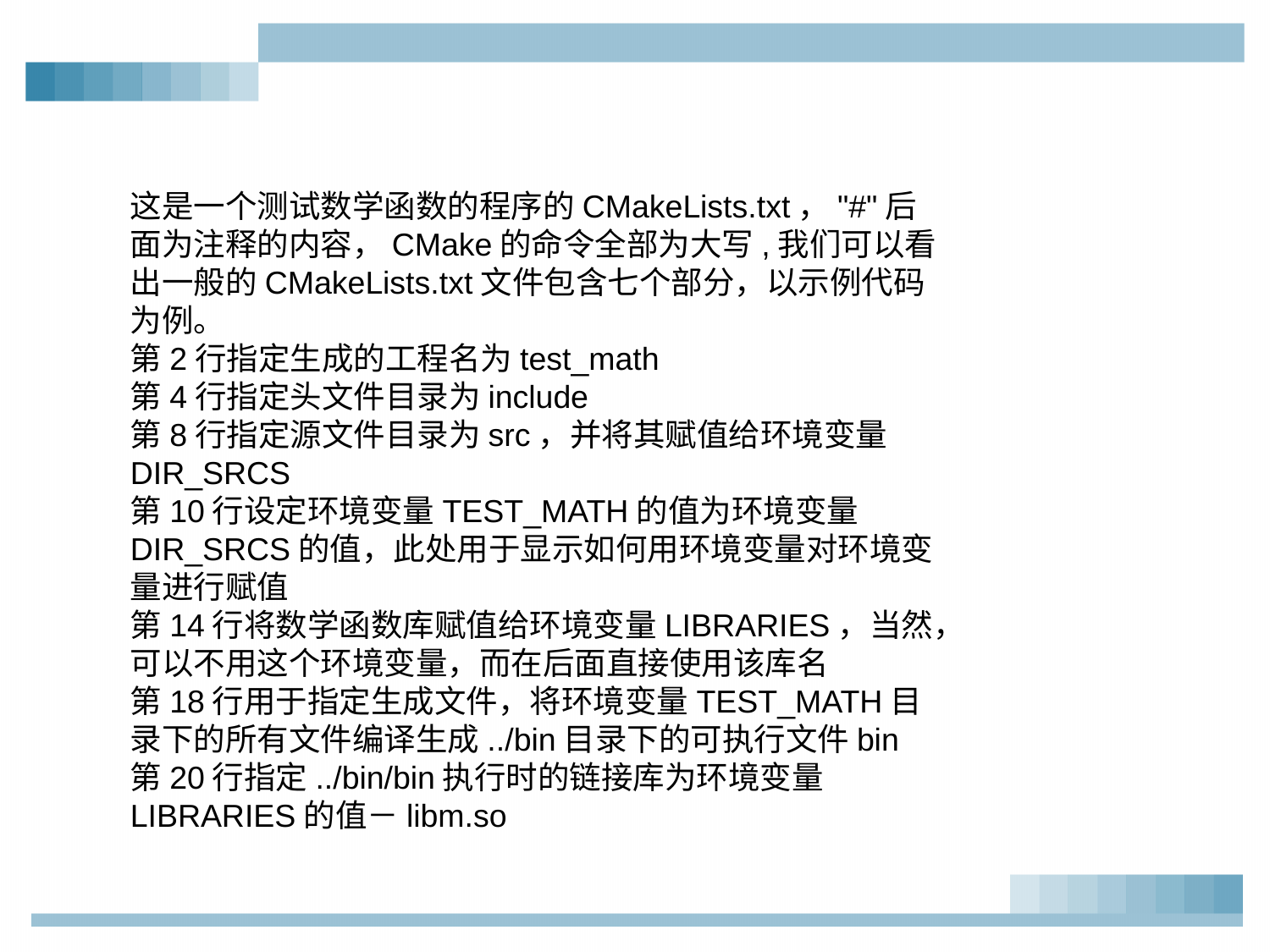

这是一个测试数学函数的程序的CMakeLists.txt，"#"后面为注释的内容，CMake的命令全部为大写,我们可以看出一般的CMakeLists.txt文件包含七个部分，以示例代码为例。
第2行指定生成的工程名为test_math
第4行指定头文件目录为include
第8行指定源文件目录为src，并将其赋值给环境变量DIR_SRCS
第10行设定环境变量TEST_MATH的值为环境变量DIR_SRCS的值，此处用于显示如何用环境变量对环境变量进行赋值
第14行将数学函数库赋值给环境变量LIBRARIES，当然，可以不用这个环境变量，而在后面直接使用该库名
第18行用于指定生成文件，将环境变量TEST_MATH目录下的所有文件编译生成../bin目录下的可执行文件bin
第20行指定../bin/bin执行时的链接库为环境变量LIBRARIES的值－libm.so